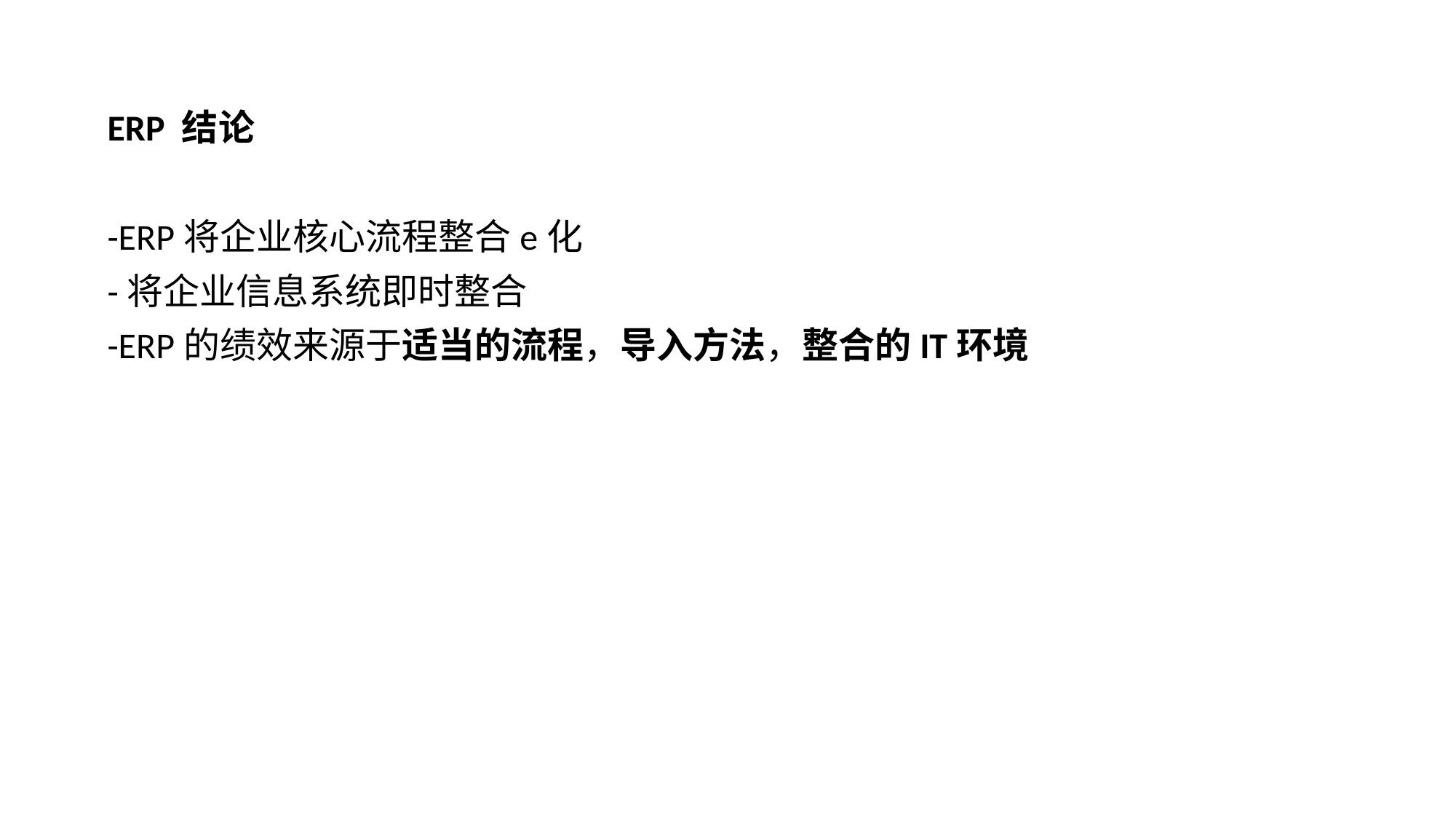

ERP 结论

-ERP将企业核心流程整合e化
-将企业信息系统即时整合
-ERP的绩效来源于适当的流程，导入方法，整合的IT环境